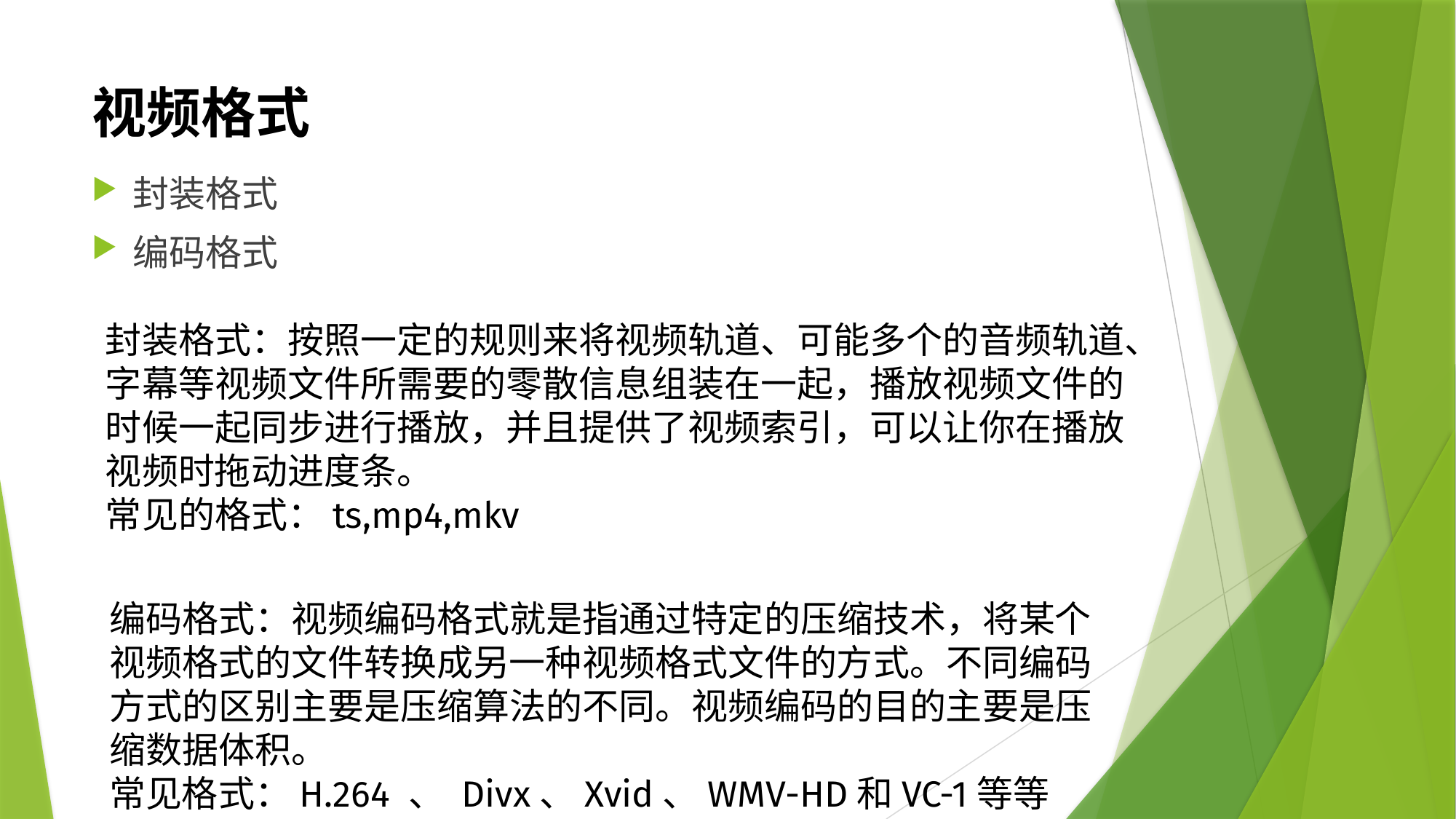

# 视频格式
封装格式
编码格式
封装格式：按照一定的规则来将视频轨道、可能多个的音频轨道、字幕等视频文件所需要的零散信息组装在一起，播放视频文件的时候一起同步进行播放，并且提供了视频索引，可以让你在播放视频时拖动进度条。
常见的格式：ts,mp4,mkv
编码格式：视频编码格式就是指通过特定的压缩技术，将某个视频格式的文件转换成另一种视频格式文件的方式。不同编码方式的区别主要是压缩算法的不同。视频编码的目的主要是压缩数据体积。
常见格式：H.264 、 Divx、Xvid、WMV-HD和VC-1等等